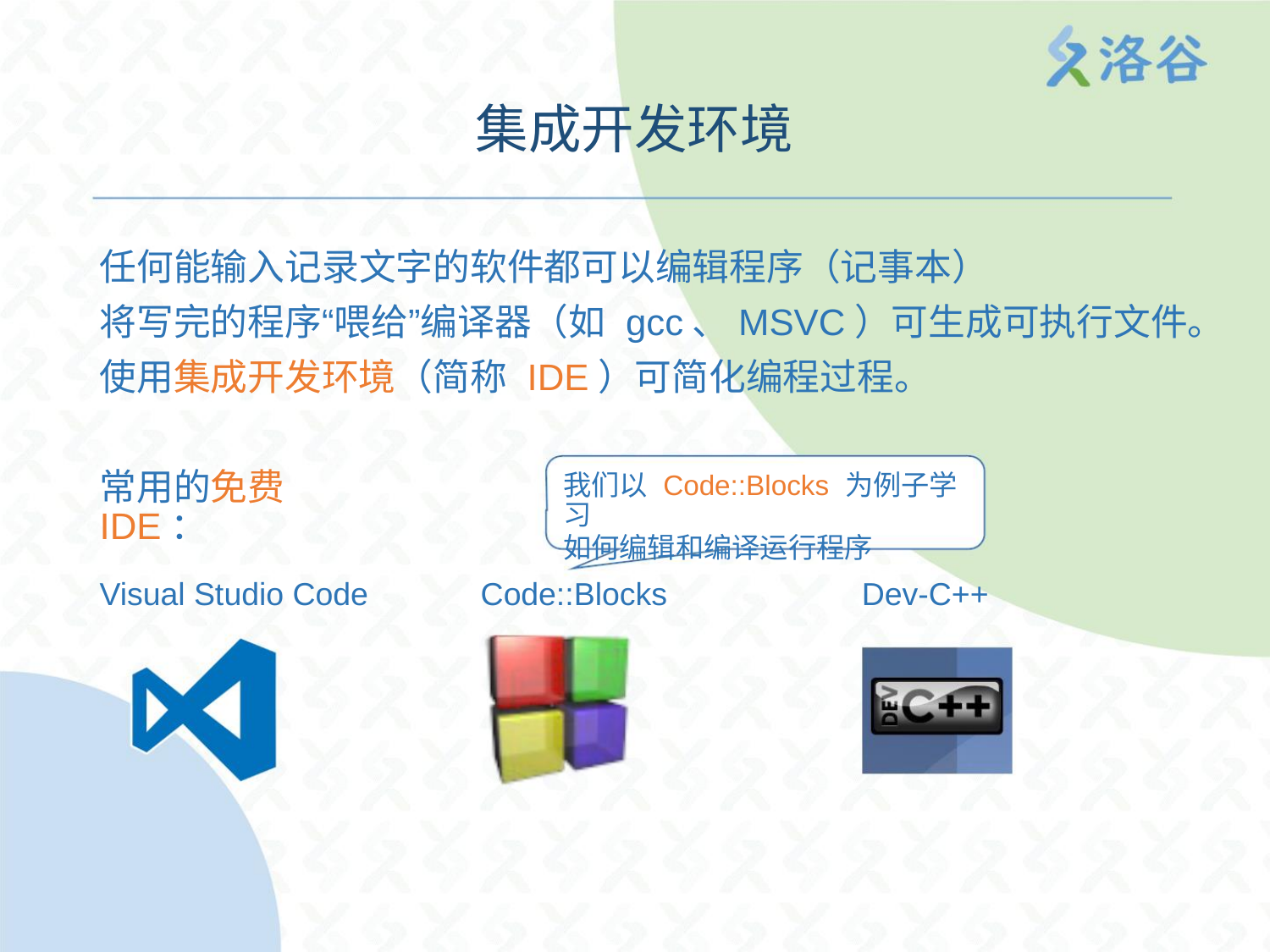

集成开发环境
任何能输入记录文字的软件都可以编辑程序（记事本）
将写完的程序“喂给”编译器（如 gcc、MSVC）可生成可执行文件。
使用集成开发环境（简称 IDE）可简化编程过程。
常用的免费 IDE：
我们以 Code::Blocks 为例子学习
如何编辑和编译运行程序
Visual Studio Code
Code::Blocks
Dev-C++